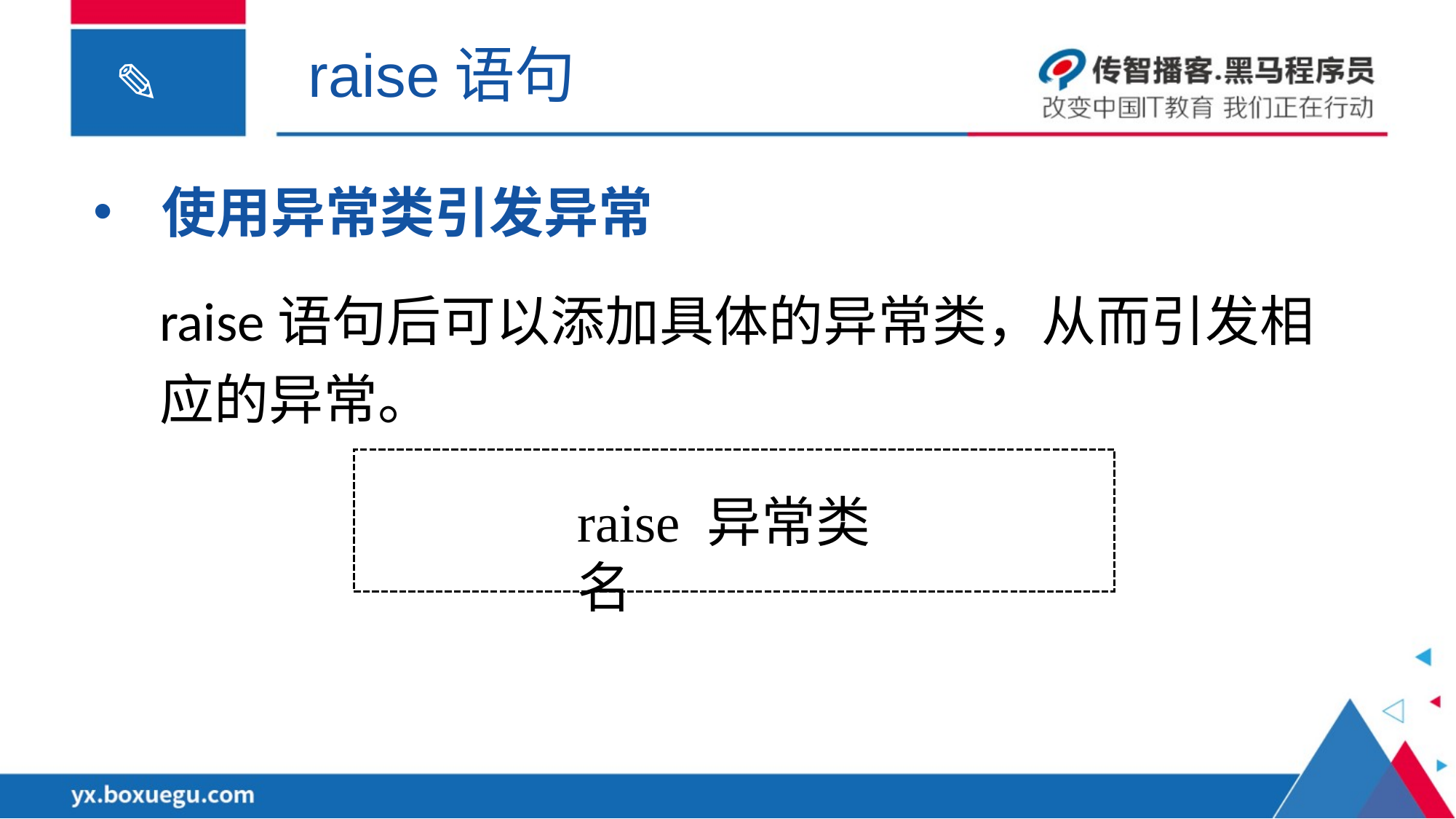

raise语句
使用异常类引发异常
raise语句后可以添加具体的异常类，从而引发相应的异常。

raise 异常类名